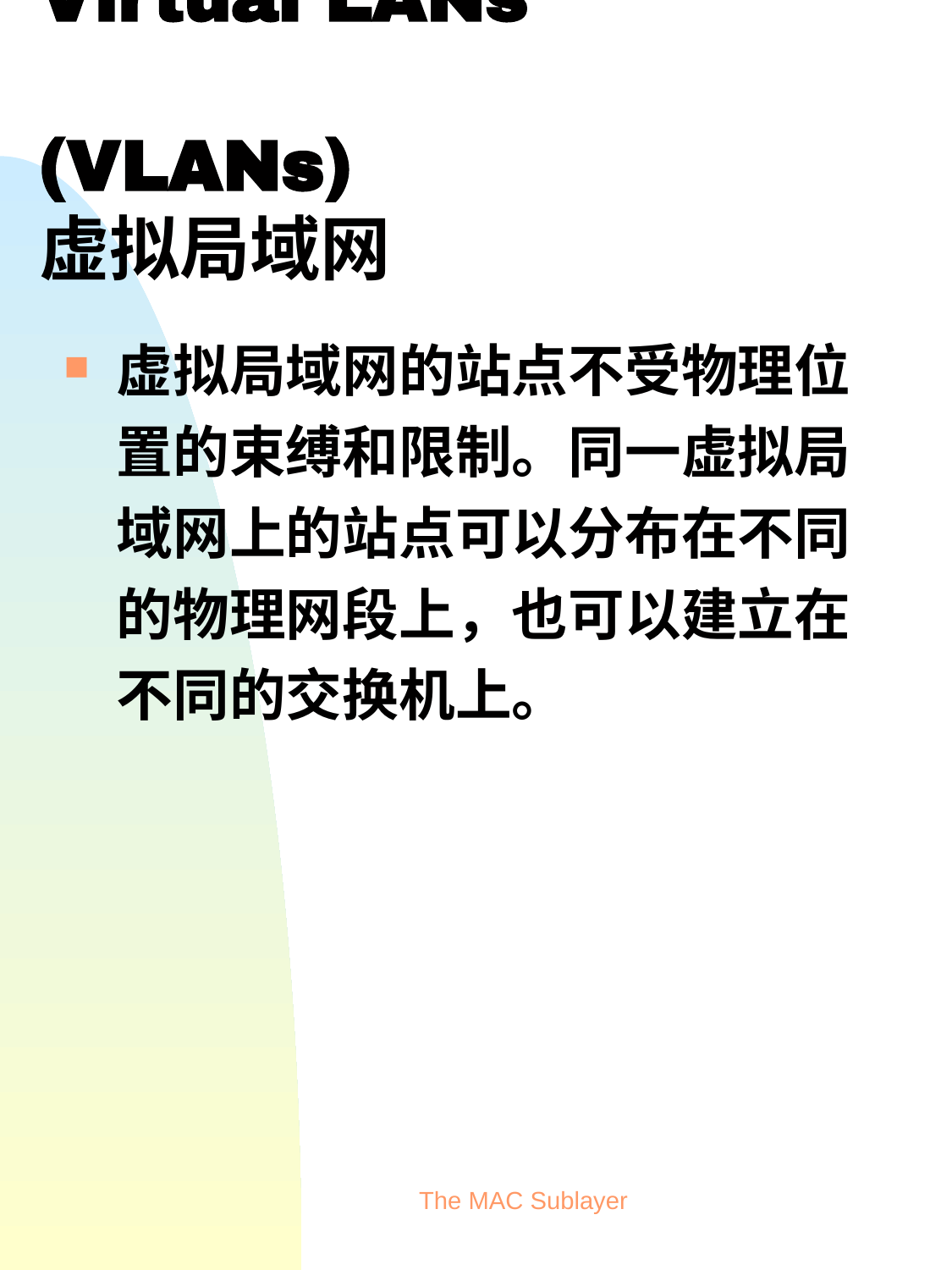

Virtual LANs
(VLANs)
虚拟局域网
虚拟局域网的站点不受物理位置的束缚和限制。同一虚拟局域网上的站点可以分布在不同的物理网段上，也可以建立在不同的交换机上。

The MAC Sublayer
51